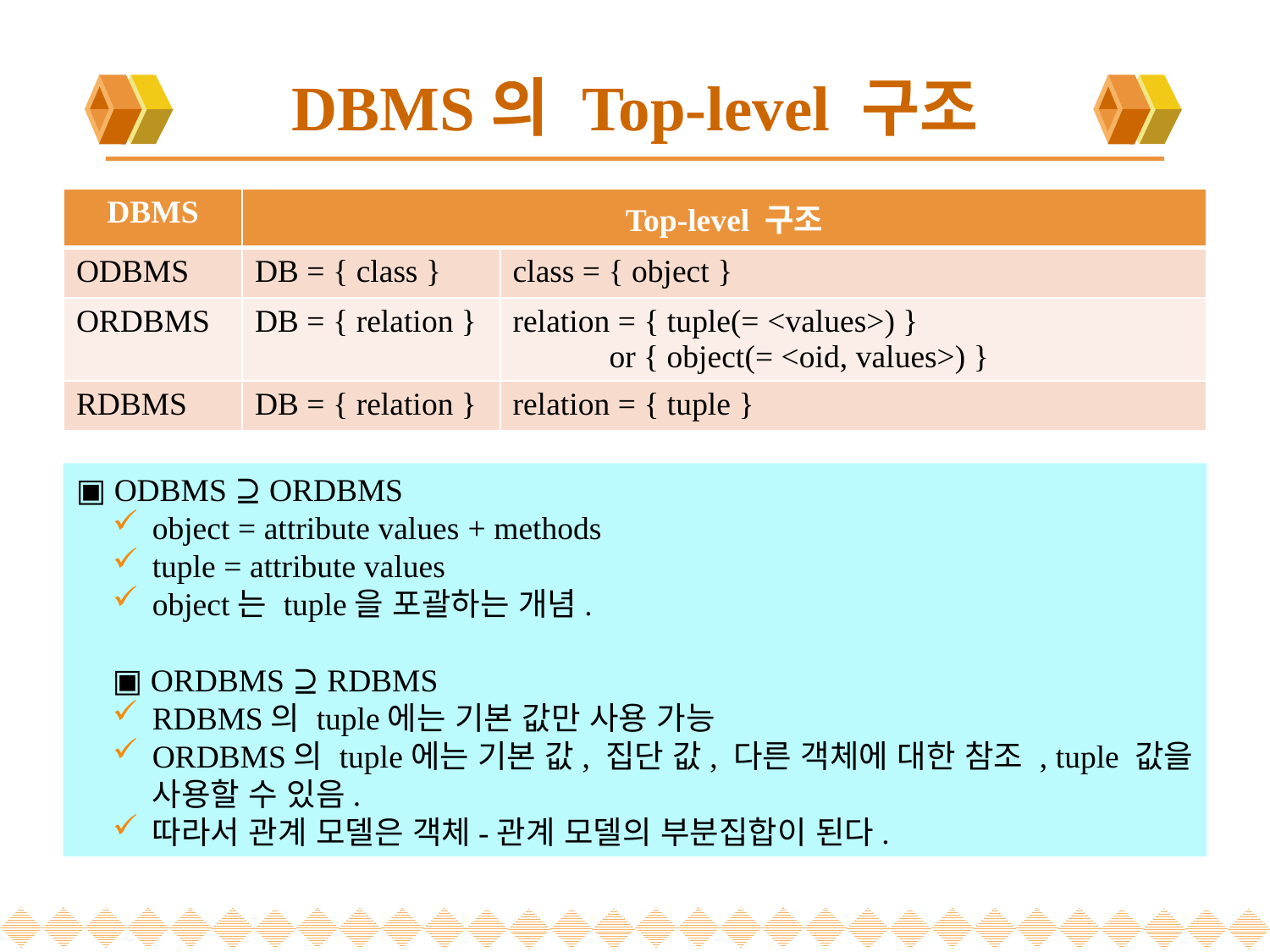

# DBMS의 Top-level 구조
| DBMS | Top-level 구조 |  |
| --- | --- | --- |
| ODBMS | DB = { class } | class = { object } |
| ORDBMS | DB = { relation } | relation = { tuple(= <values>) } or { object(= <oid, values>) } |
| RDBMS | DB = { relation } | relation = { tuple } |
▣ ODBMS ⊇ ORDBMS
object = attribute values + methods
tuple = attribute values
object는 tuple을 포괄하는 개념.

▣ ORDBMS ⊇ RDBMS
RDBMS의 tuple에는 기본 값만 사용 가능
ORDBMS의 tuple에는 기본 값, 집단 값, 다른 객체에 대한 참조 , tuple 값을 사용할 수 있음.
따라서 관계 모델은 객체-관계 모델의 부분집합이 된다.